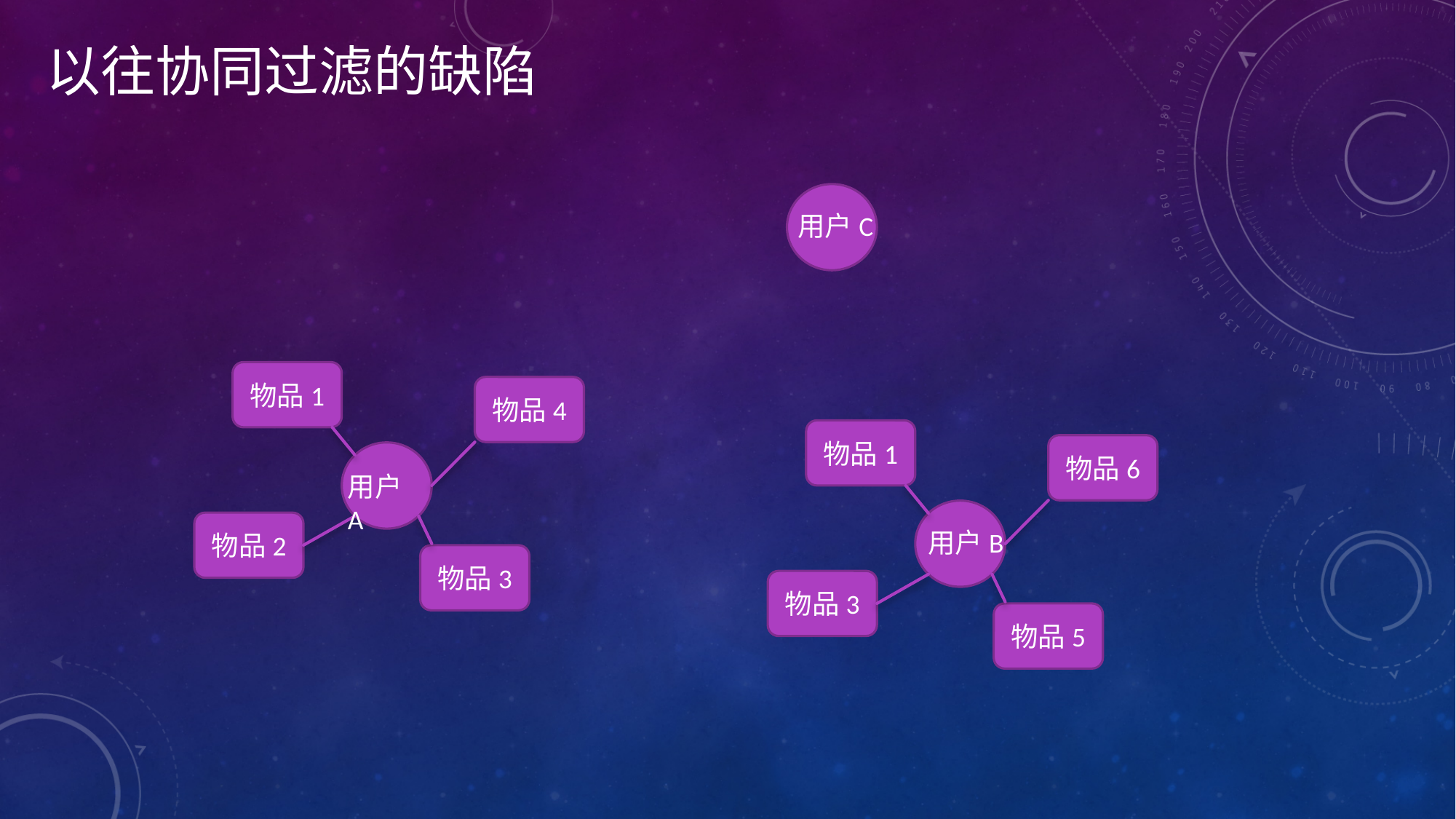

# 以往协同过滤的缺陷

用户C
物品1
物品4
物品1
物品6

用户A

物品2
用户B
物品3
物品3
物品5